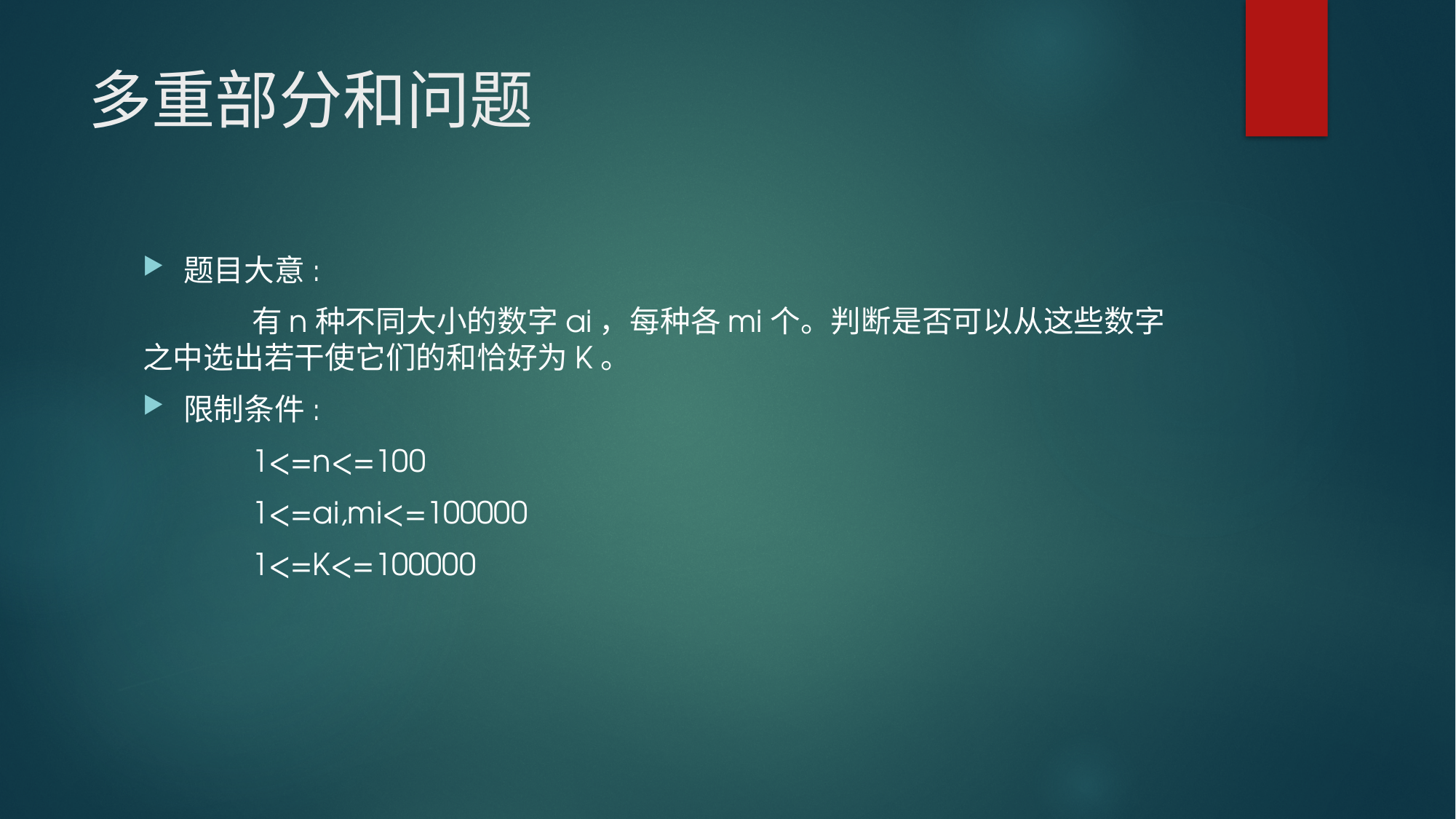

# 多重部分和问题
题目大意:
	有n种不同大小的数字ai，每种各mi个。判断是否可以从这些数字之中选出若干使它们的和恰好为K。
限制条件:
	1<=n<=100
	1<=ai,mi<=100000
	1<=K<=100000